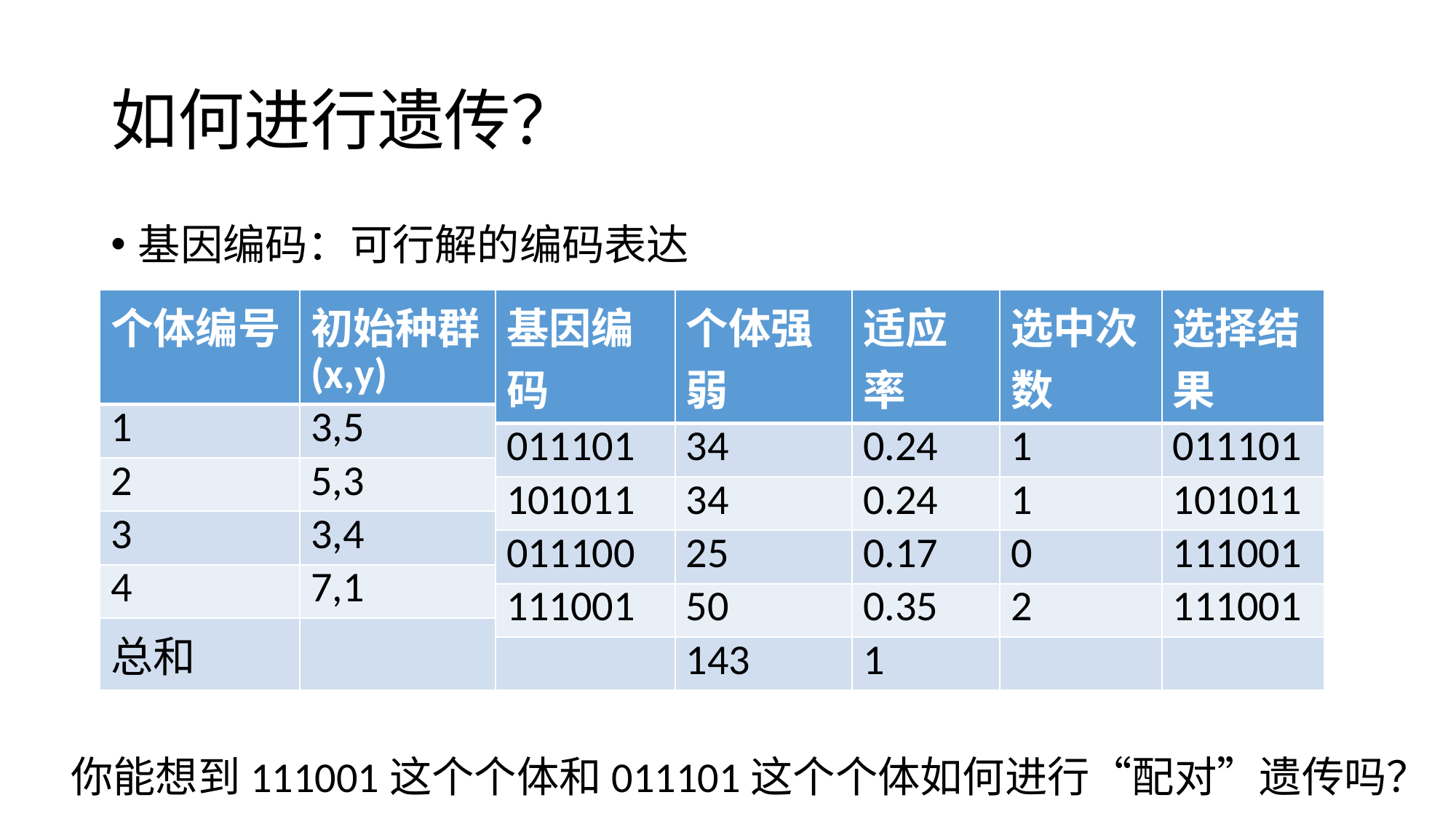

# 如何进行遗传？
基因编码：可行解的编码表达
| 个体编号 | 初始种群(x,y) |
| --- | --- |
| 1 | 3,5 |
| 2 | 5,3 |
| 3 | 3,4 |
| 4 | 7,1 |
| 总和 |  |
| 基因编码 |
| --- |
| 011101 |
| 101011 |
| 011100 |
| 111001 |
|  |
| 个体强弱 |
| --- |
| 34 |
| 34 |
| 25 |
| 50 |
| 143 |
| 适应率 |
| --- |
| 0.24 |
| 0.24 |
| 0.17 |
| 0.35 |
| 1 |
| 选中次数 |
| --- |
| 1 |
| 1 |
| 0 |
| 2 |
|  |
| 选择结果 |
| --- |
| 011101 |
| 101011 |
| 111001 |
| 111001 |
|  |
你能想到111001这个个体和011101这个个体如何进行“配对”遗传吗？